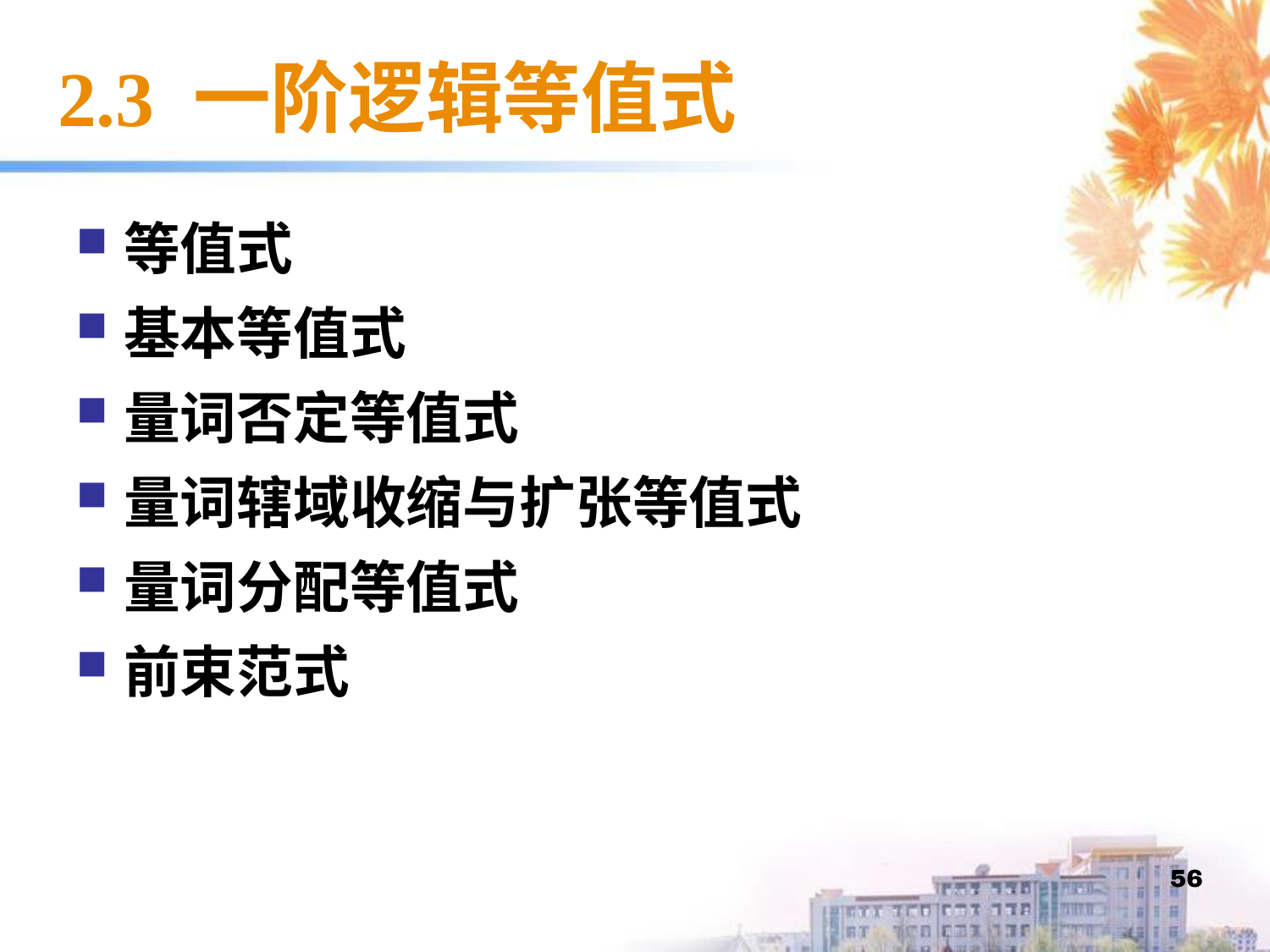

# 2.3 一阶逻辑等值式
等值式
基本等值式
量词否定等值式
量词辖域收缩与扩张等值式
量词分配等值式
前束范式
56